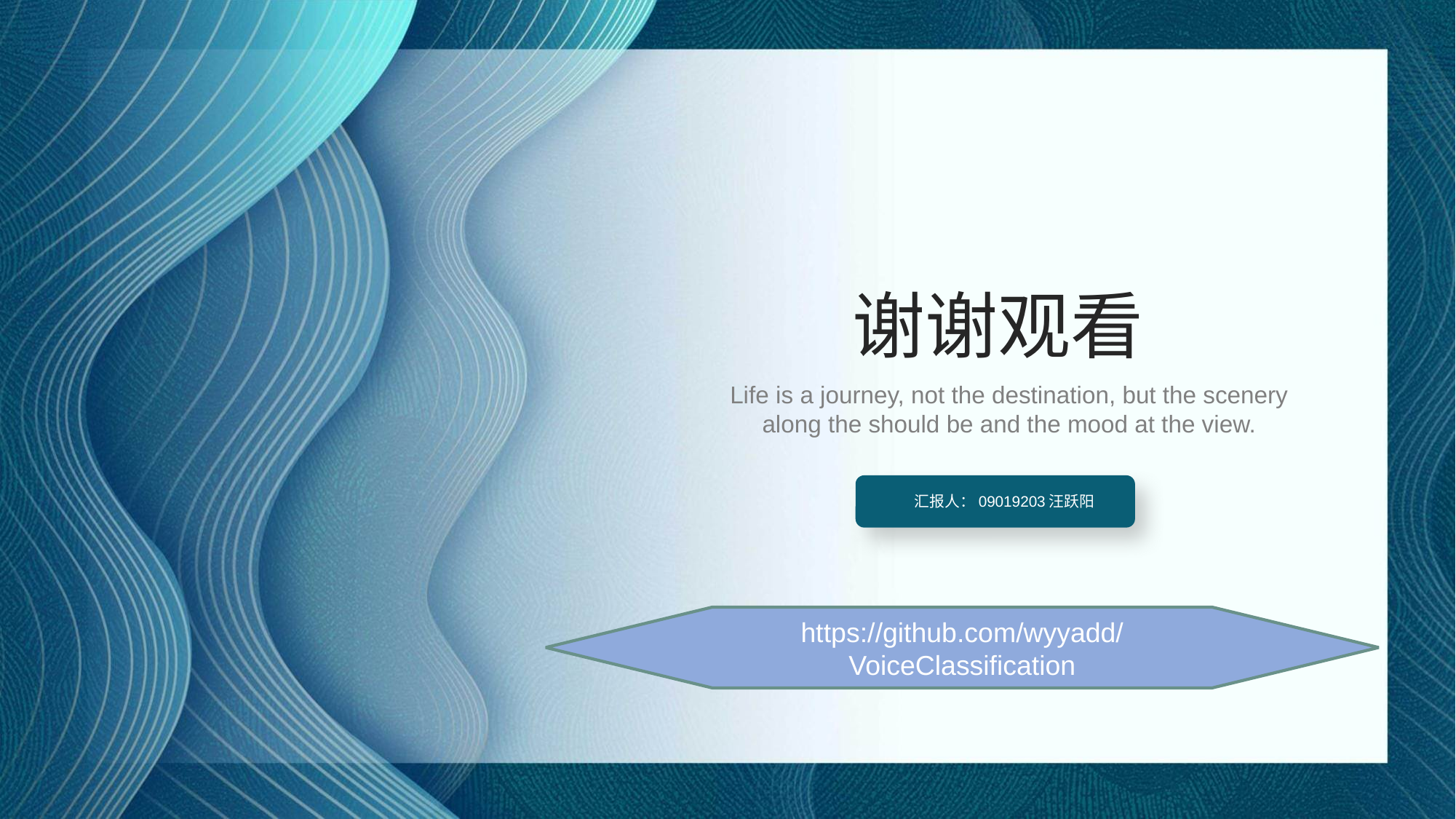

谢谢观看
Life is a journey, not the destination, but the scenery along the should be and the mood at the view.

汇报人：09019203汪跃阳
https://github.com/wyyadd/VoiceClassification